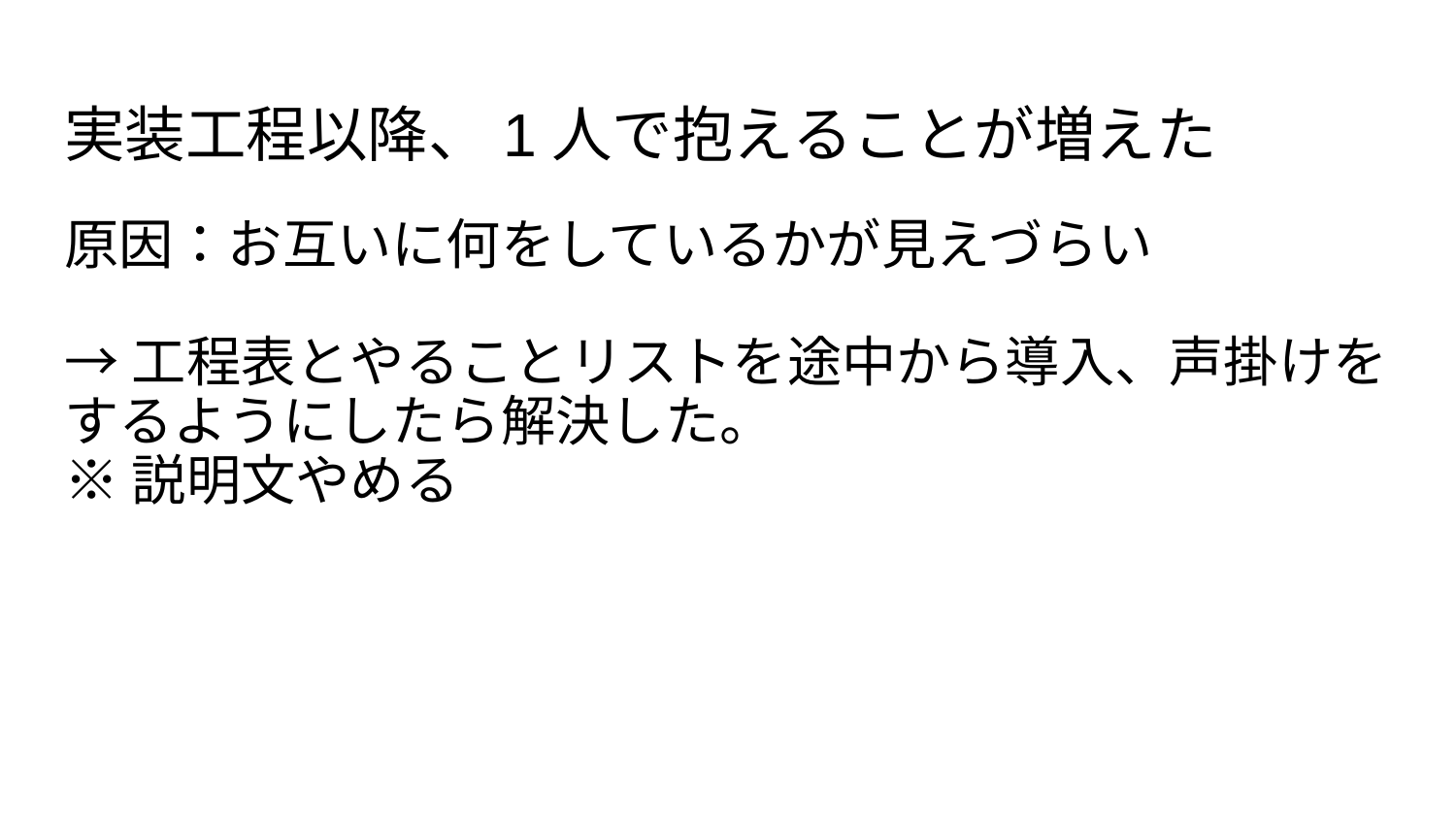

# 実装工程以降、1人で抱えることが増えた
原因：お互いに何をしているかが見えづらい

→工程表とやることリストを途中から導入、声掛けをするようにしたら解決した。
※説明文やめる